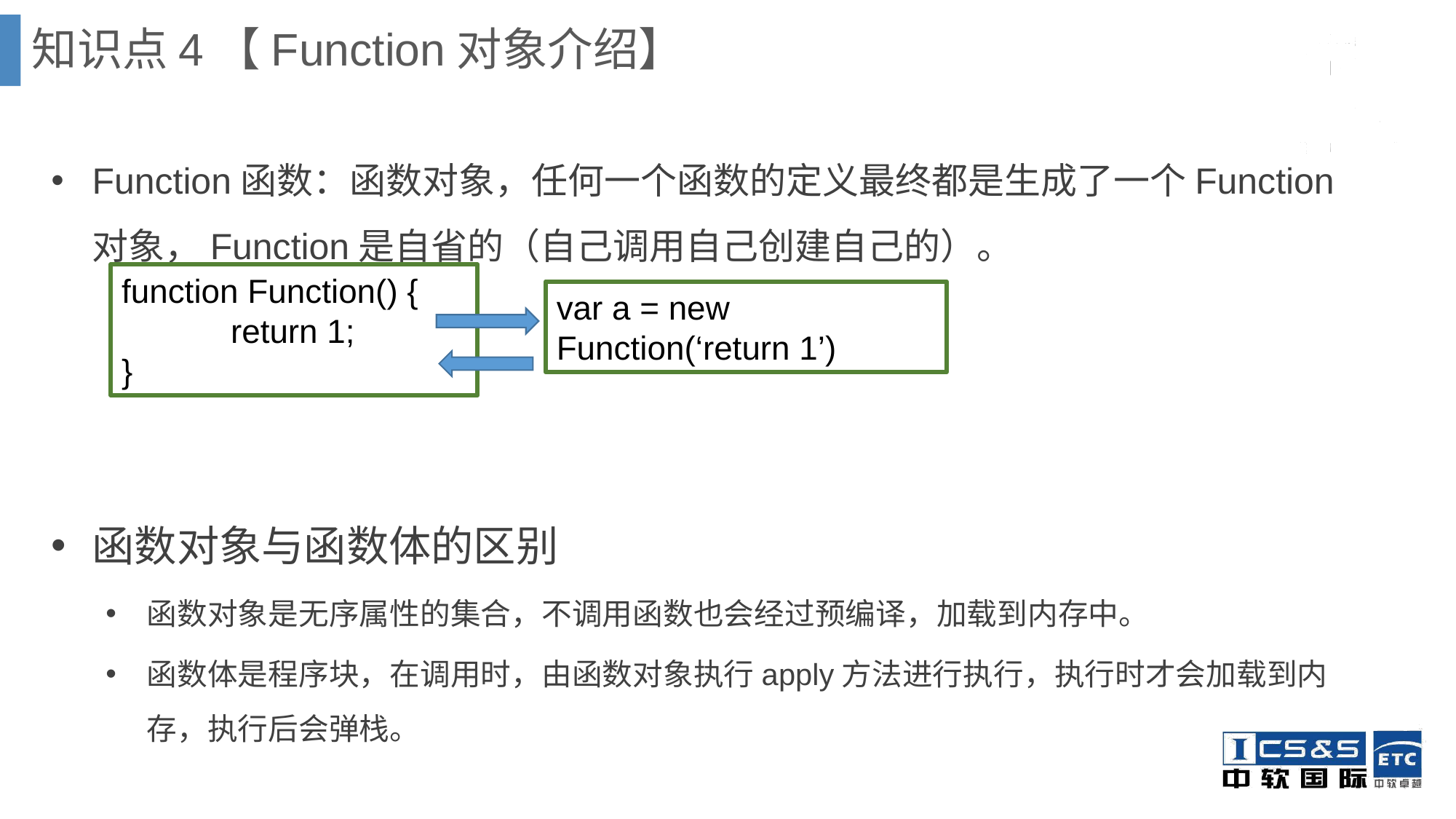

知识点4【Function对象介绍】
Function函数：函数对象，任何一个函数的定义最终都是生成了一个Function对象，Function是自省的（自己调用自己创建自己的）。

函数对象与函数体的区别
函数对象是无序属性的集合，不调用函数也会经过预编译，加载到内存中。
函数体是程序块，在调用时，由函数对象执行apply方法进行执行，执行时才会加载到内存，执行后会弹栈。
function Function() {
	return 1;
}
var a = new Function(‘return 1’)